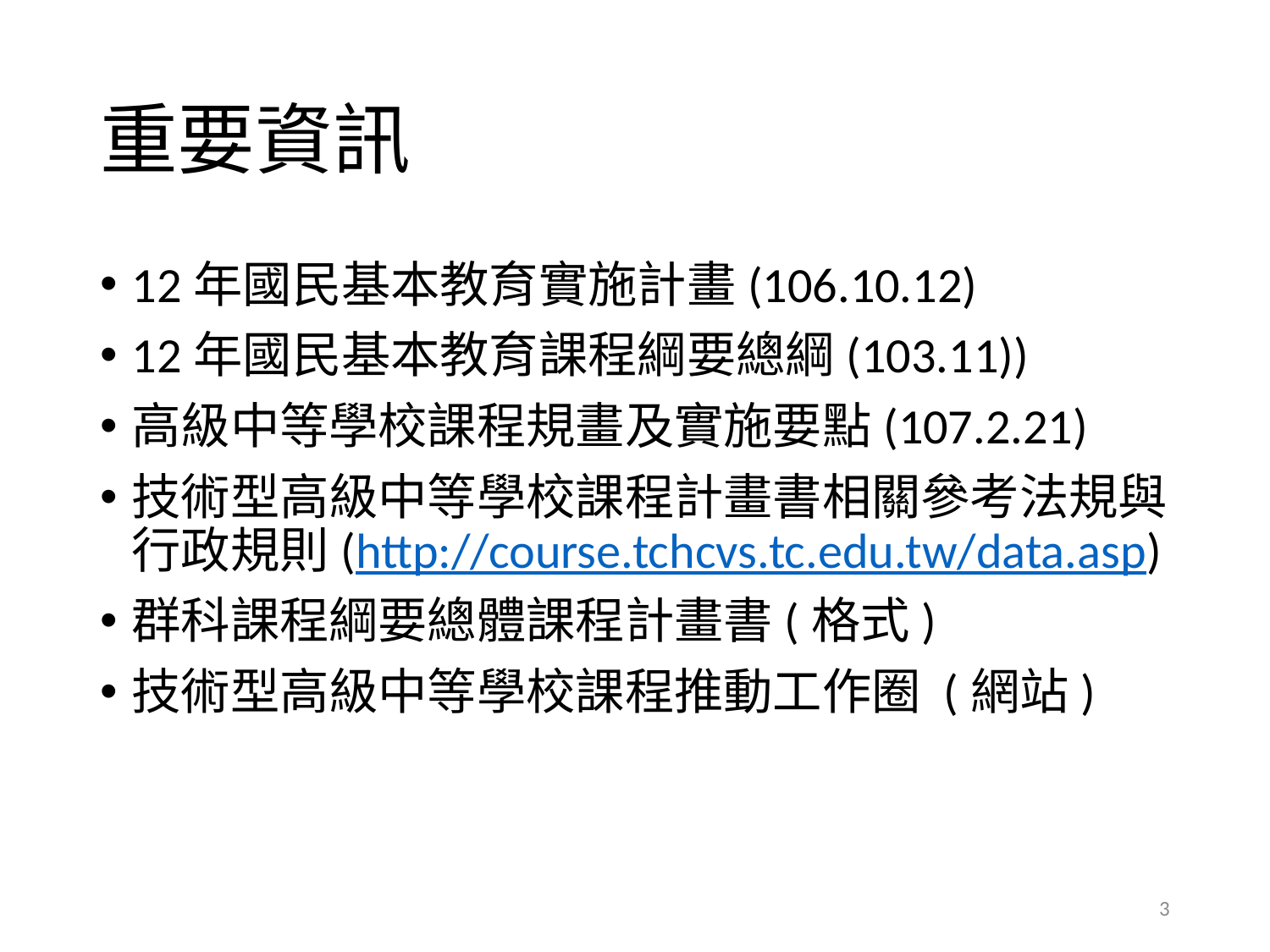

# 重要資訊
12年國民基本教育實施計畫(106.10.12)
12年國民基本教育課程綱要總綱(103.11))
高級中等學校課程規畫及實施要點(107.2.21)
技術型高級中等學校課程計畫書相關參考法規與行政規則(http://course.tchcvs.tc.edu.tw/data.asp)
群科課程綱要總體課程計畫書(格式)
技術型高級中等學校課程推動工作圈 (網站)

3